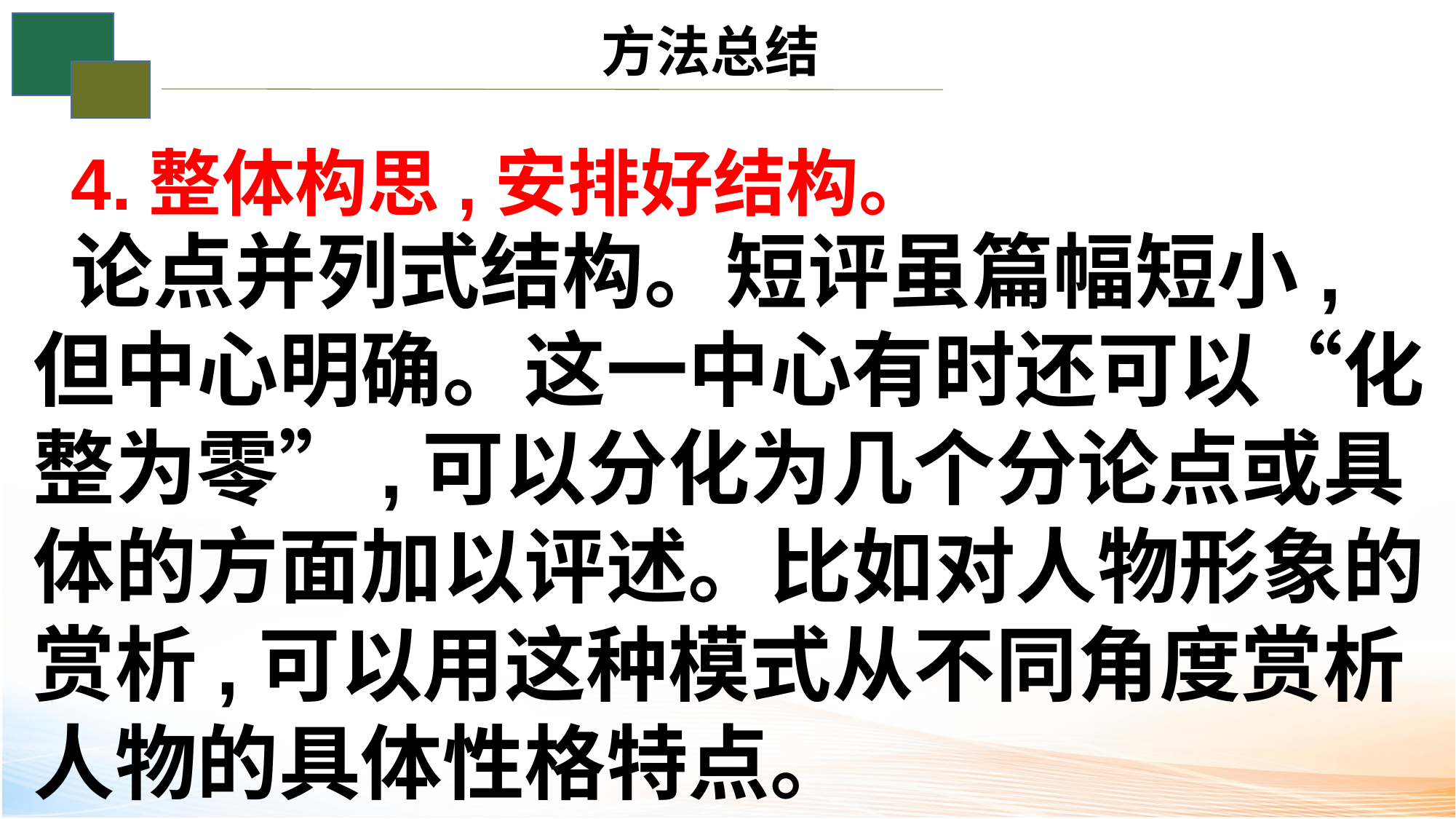

方法总结

4.整体构思,安排好结构。
  论点并列式结构。短评虽篇幅短小,但中心明确。这一中心有时还可以“化整为零”,可以分化为几个分论点或具体的方面加以评述。比如对人物形象的赏析,可以用这种模式从不同角度赏析人物的具体性格特点。